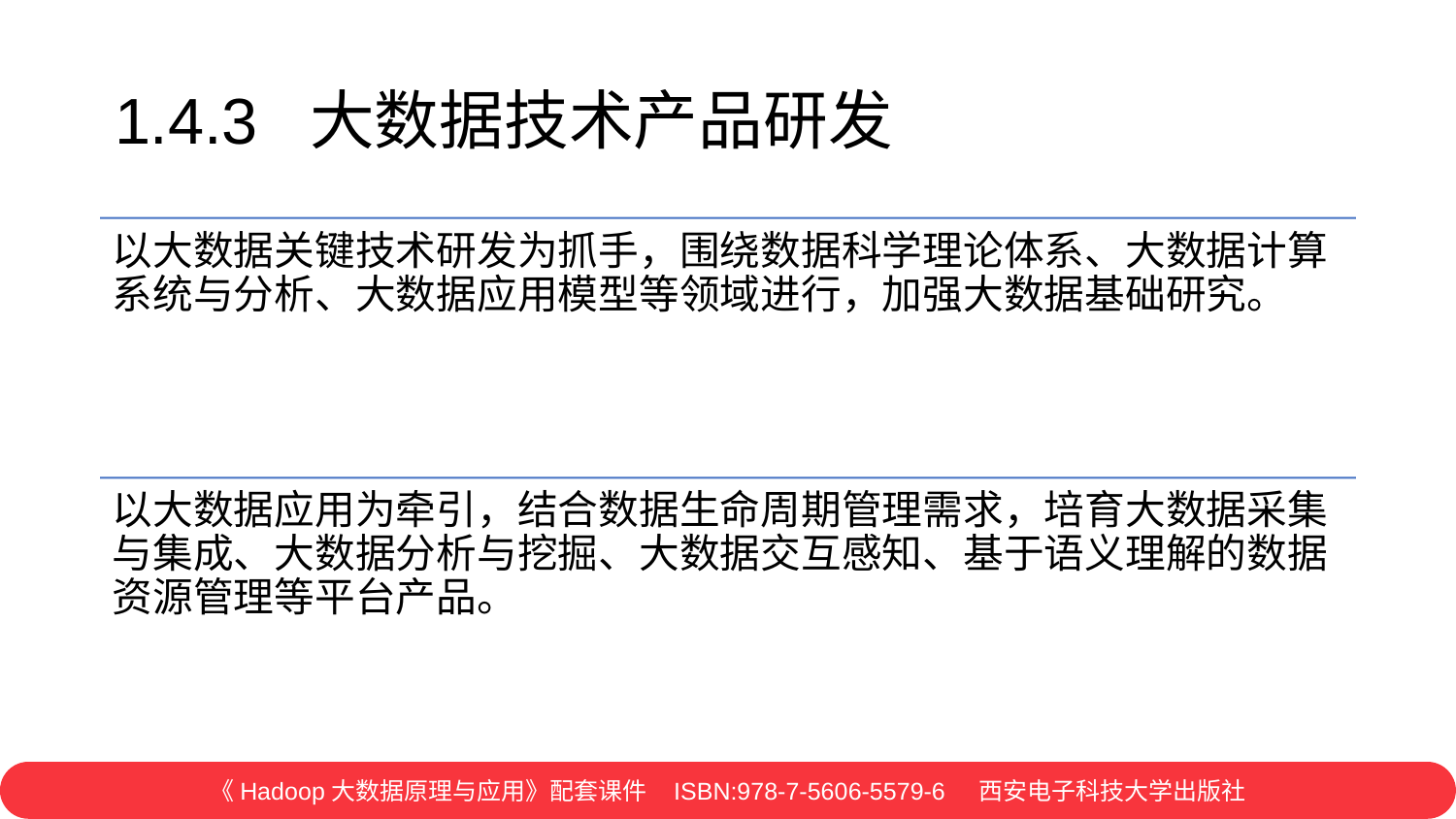

# 1.4.3  大数据技术产品研发
以大数据关键技术研发为抓手，围绕数据科学理论体系、大数据计算系统与分析、大数据应用模型等领域进行，加强大数据基础研究。
以大数据应用为牵引，结合数据生命周期管理需求，培育大数据采集与集成、大数据分析与挖掘、大数据交互感知、基于语义理解的数据资源管理等平台产品。